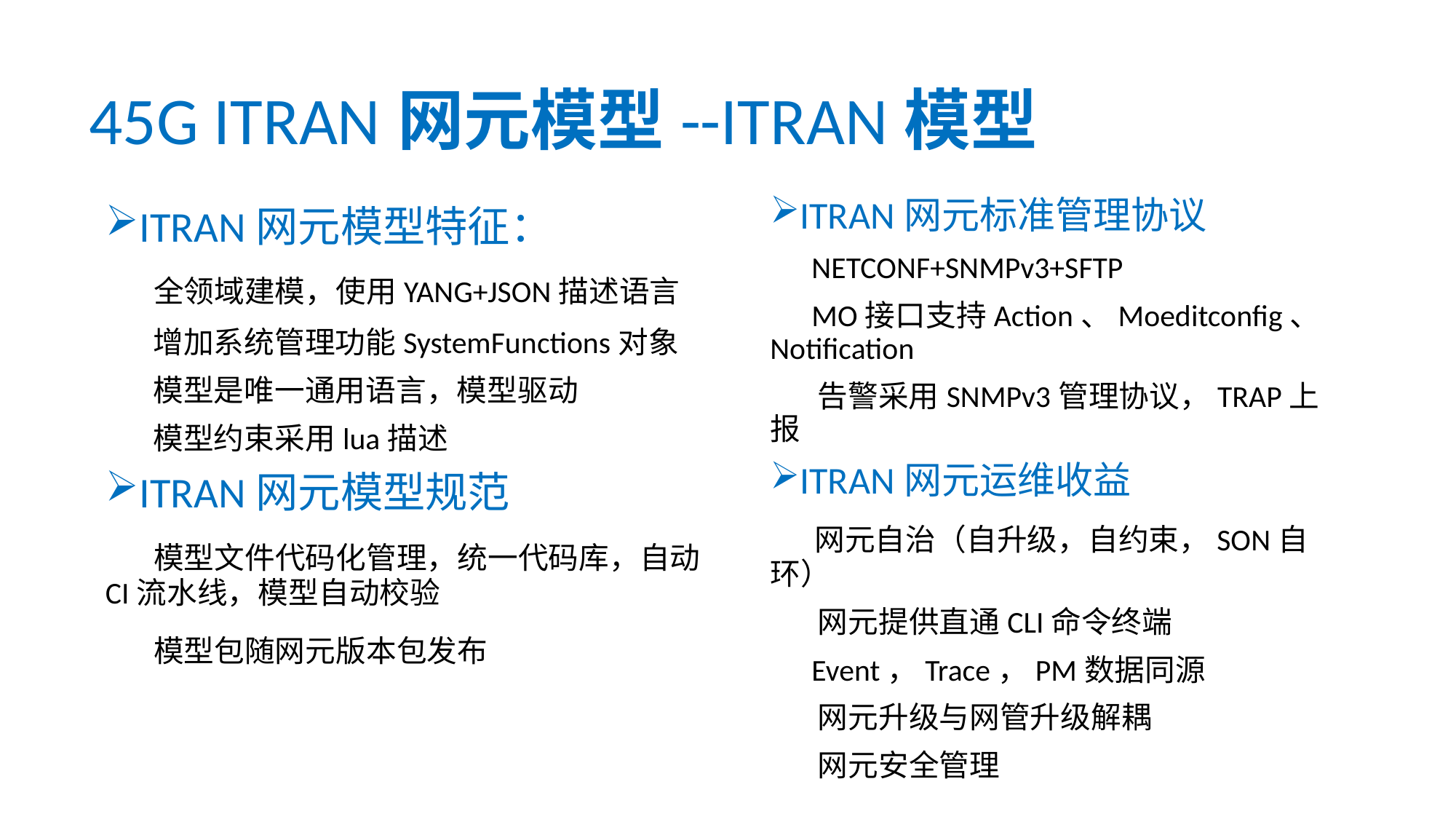

# 45G ITRAN网元模型--ITRAN模型
ITRAN网元标准管理协议
      NETCONF+SNMPv3+SFTP
      MO接口支持Action、Moeditconfig、Notification
      告警采用SNMPv3管理协议，TRAP上报
ITRAN网元运维收益
     网元自治（自升级，自约束，SON自环）
      网元提供直通CLI命令终端
      Event，Trace，PM数据同源
      网元升级与网管升级解耦
      网元安全管理
ITRAN网元模型特征：
    全领域建模，使用YANG+JSON描述语言
      增加系统管理功能SystemFunctions对象
      模型是唯一通用语言，模型驱动
      模型约束采用lua描述
ITRAN网元模型规范
    模型文件代码化管理，统一代码库，自动CI流水线，模型自动校验
    模型包随网元版本包发布